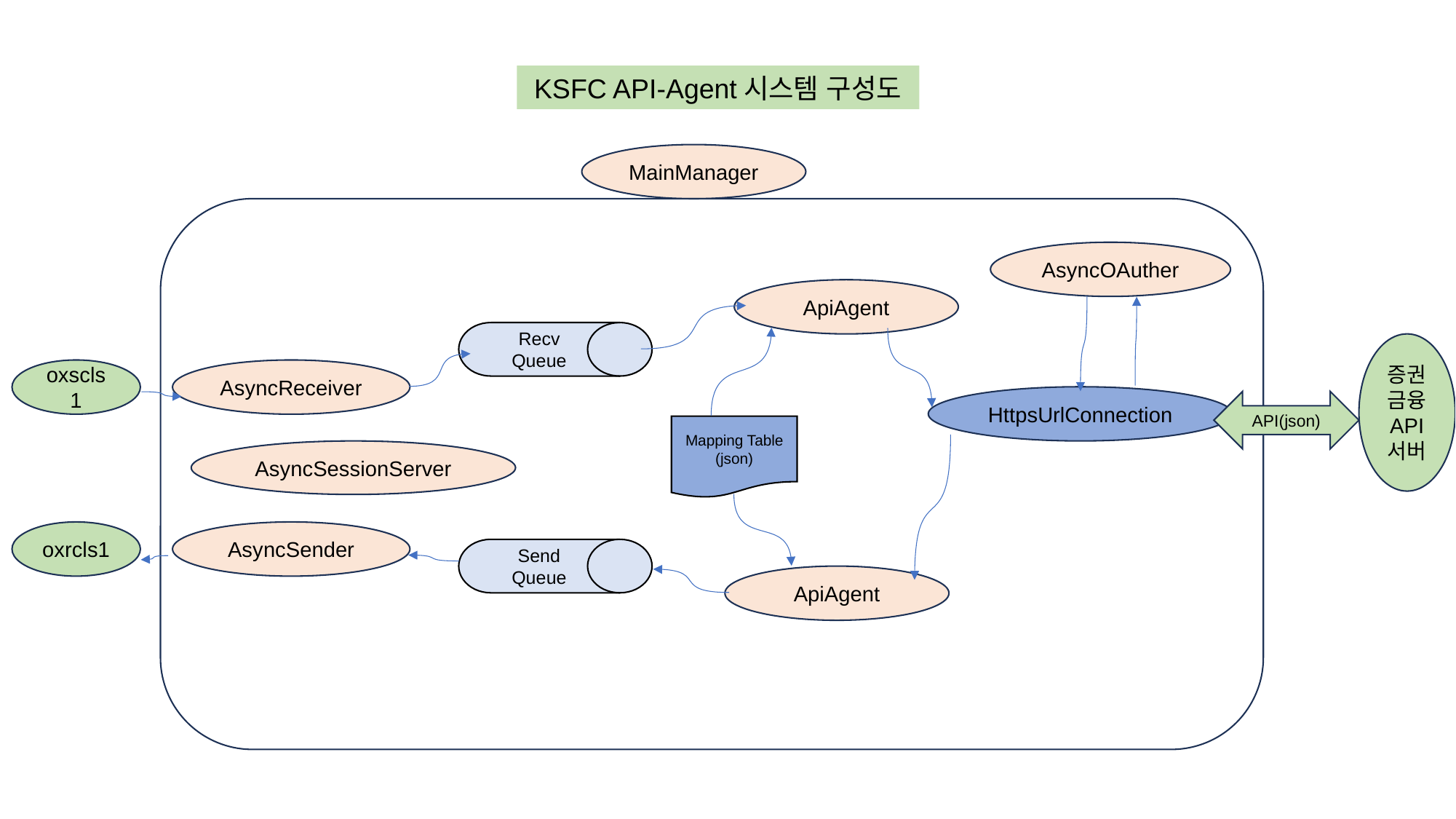

KSFC API-Agent시스템 구성도
MainManager

AsyncOAuther
ApiAgent
Recv
Queue
증권
금융
API
서버
oxscls1
AsyncReceiver
HttpsUrlConnection
API(json)
Mapping Table
(json)
AsyncSessionServer
oxrcls1
AsyncSender
Send
Queue
ApiAgent